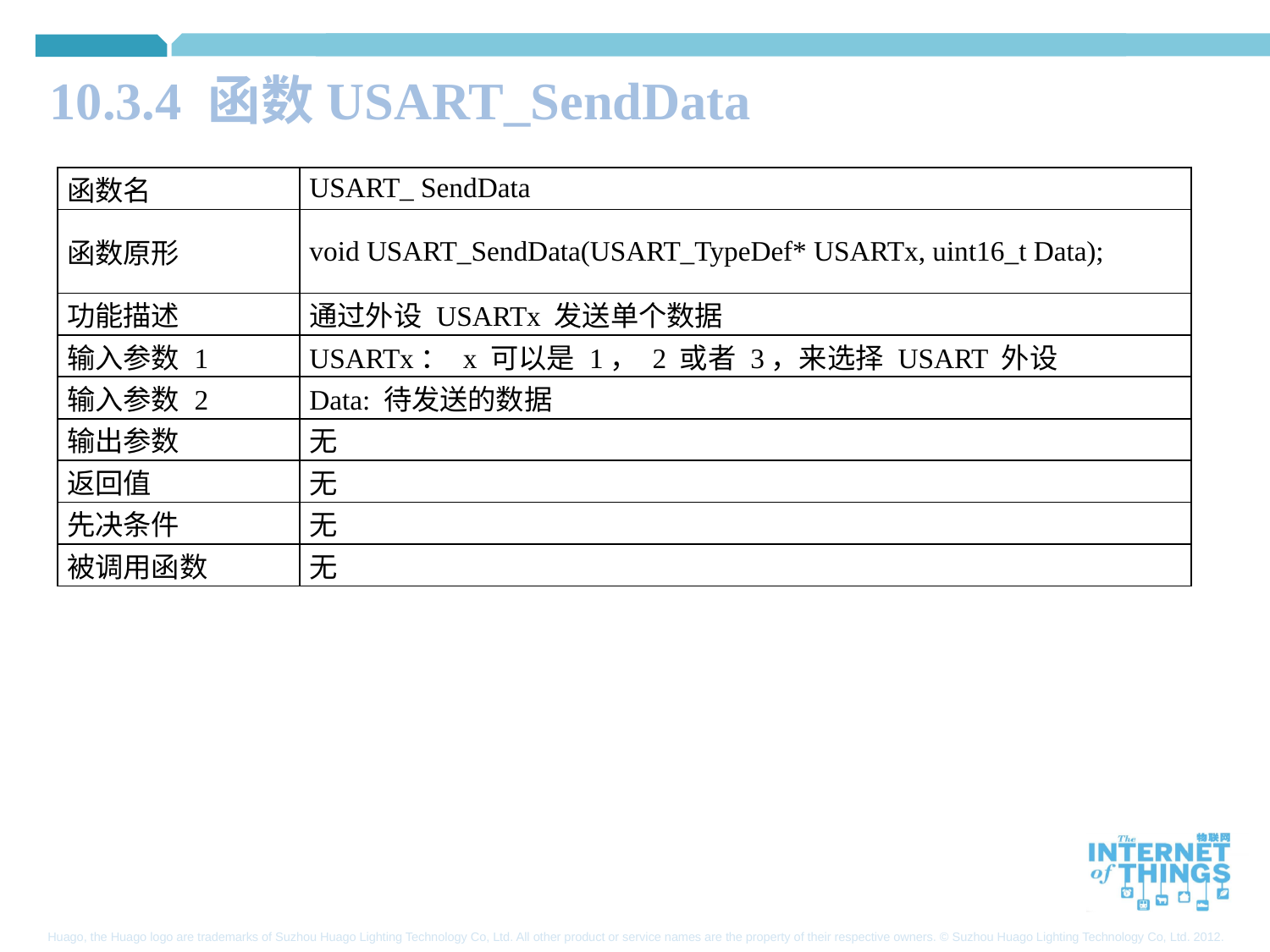

10.3.4 函数USART_SendData
| 函数名 | USART\_ SendData |
| --- | --- |
| 函数原形 | void USART\_SendData(USART\_TypeDef\* USARTx, uint16\_t Data); |
| 功能描述 | 通过外设 USARTx 发送单个数据 |
| 输入参数 1 | USARTx： x 可以是 1， 2 或者 3，来选择 USART 外设 |
| 输入参数 2 | Data: 待发送的数据 |
| 输出参数 | 无 |
| 返回值 | 无 |
| 先决条件 | 无 |
| 被调用函数 | 无 |